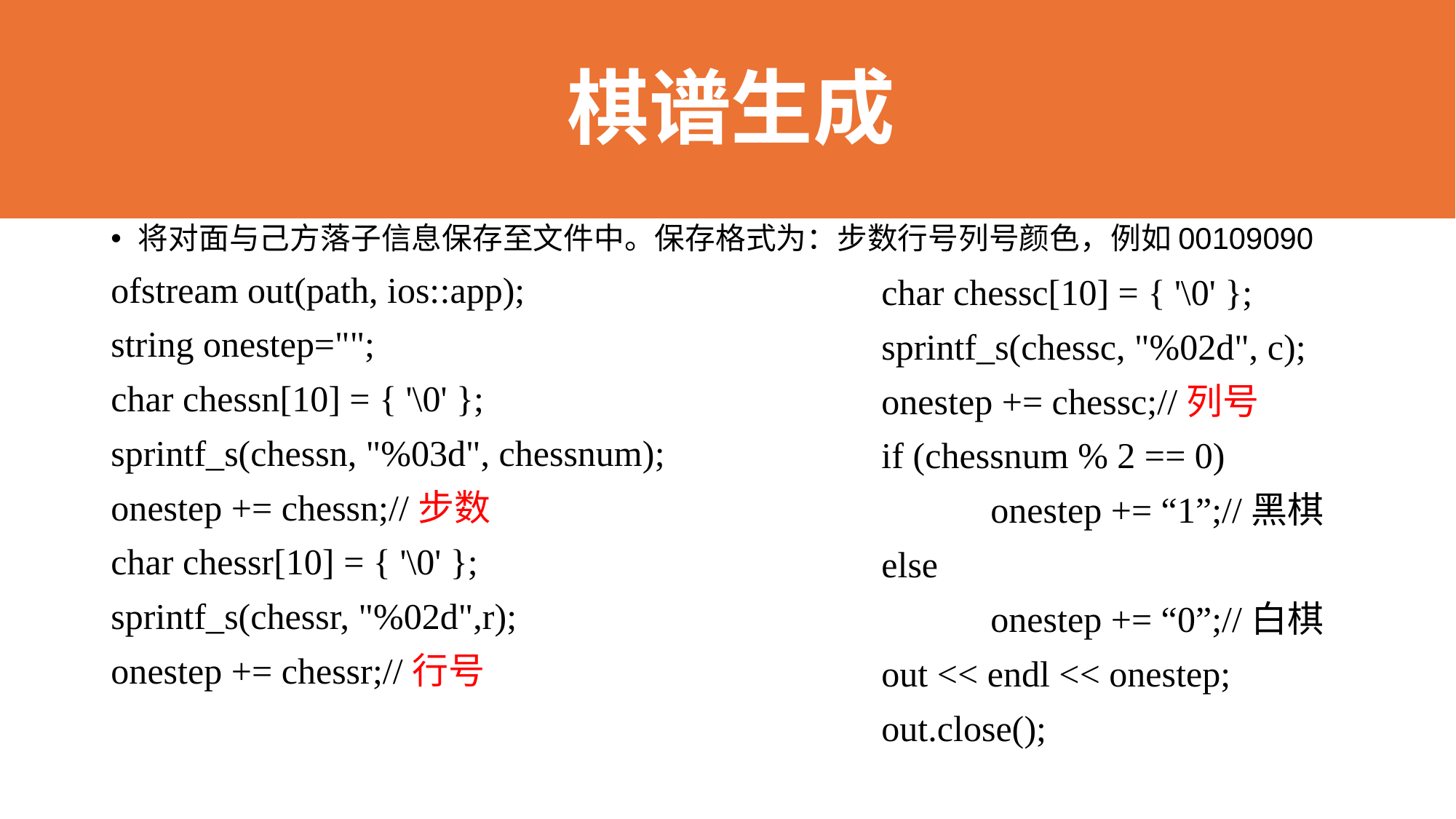

棋谱生成
#
将对面与己方落子信息保存至文件中。保存格式为：步数行号列号颜色，例如00109090
ofstream out(path, ios::app);
string onestep="";
char chessn[10] = { '\0' };
sprintf_s(chessn, "%03d", chessnum);
onestep += chessn;//步数
char chessr[10] = { '\0' };
sprintf_s(chessr, "%02d",r);
onestep += chessr;//行号
char chessc[10] = { '\0' };
sprintf_s(chessc, "%02d", c);
onestep += chessc;//列号
if (chessnum % 2 == 0)
	onestep += “1”;//黑棋
else
	onestep += “0”;//白棋
out << endl << onestep;
out.close();